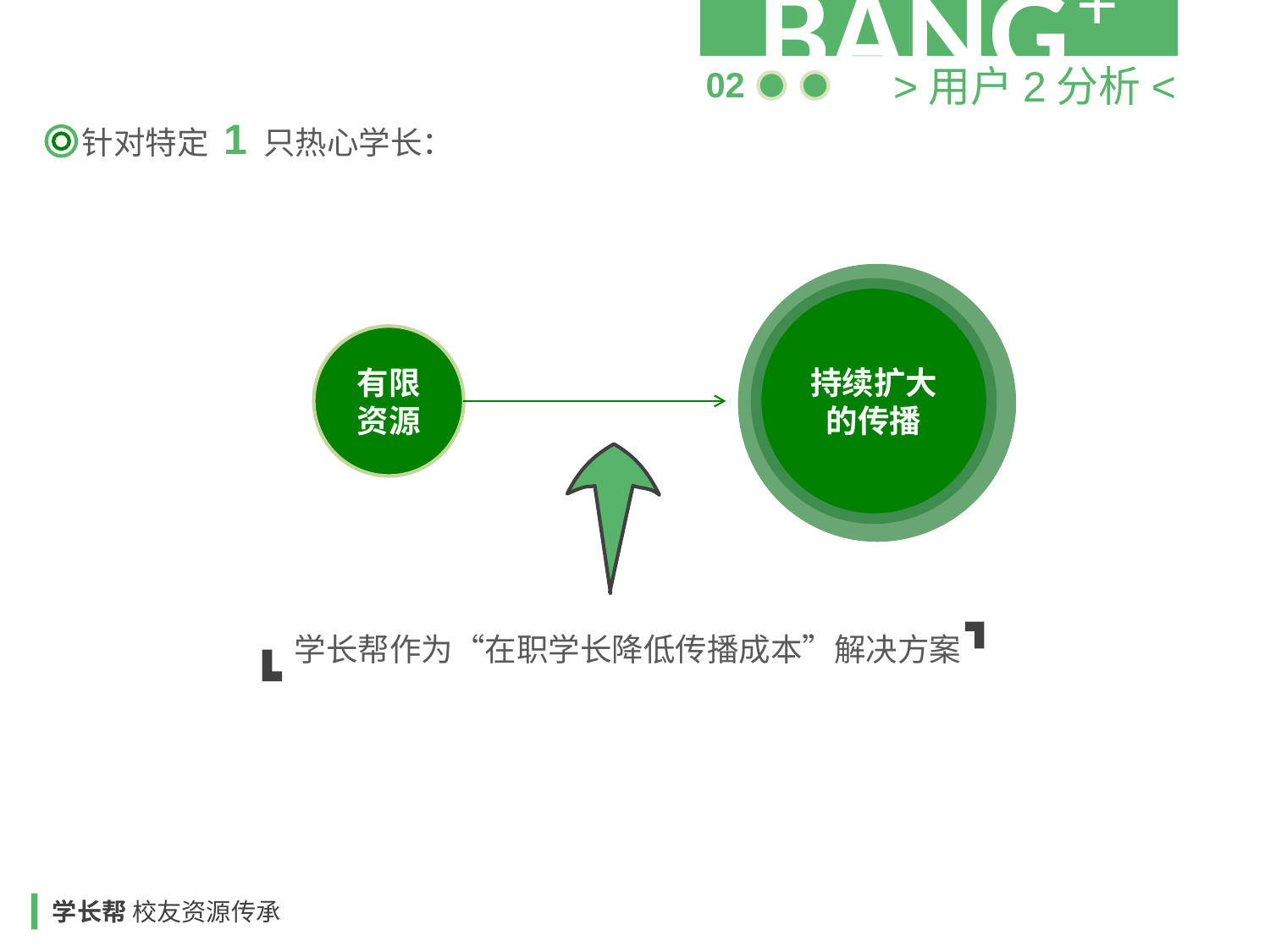

>用户2分析<
02

针对特定 1 只热心学长：

持续扩大的传播
有限资源

学长帮作为“在职学长降低传播成本”解决方案